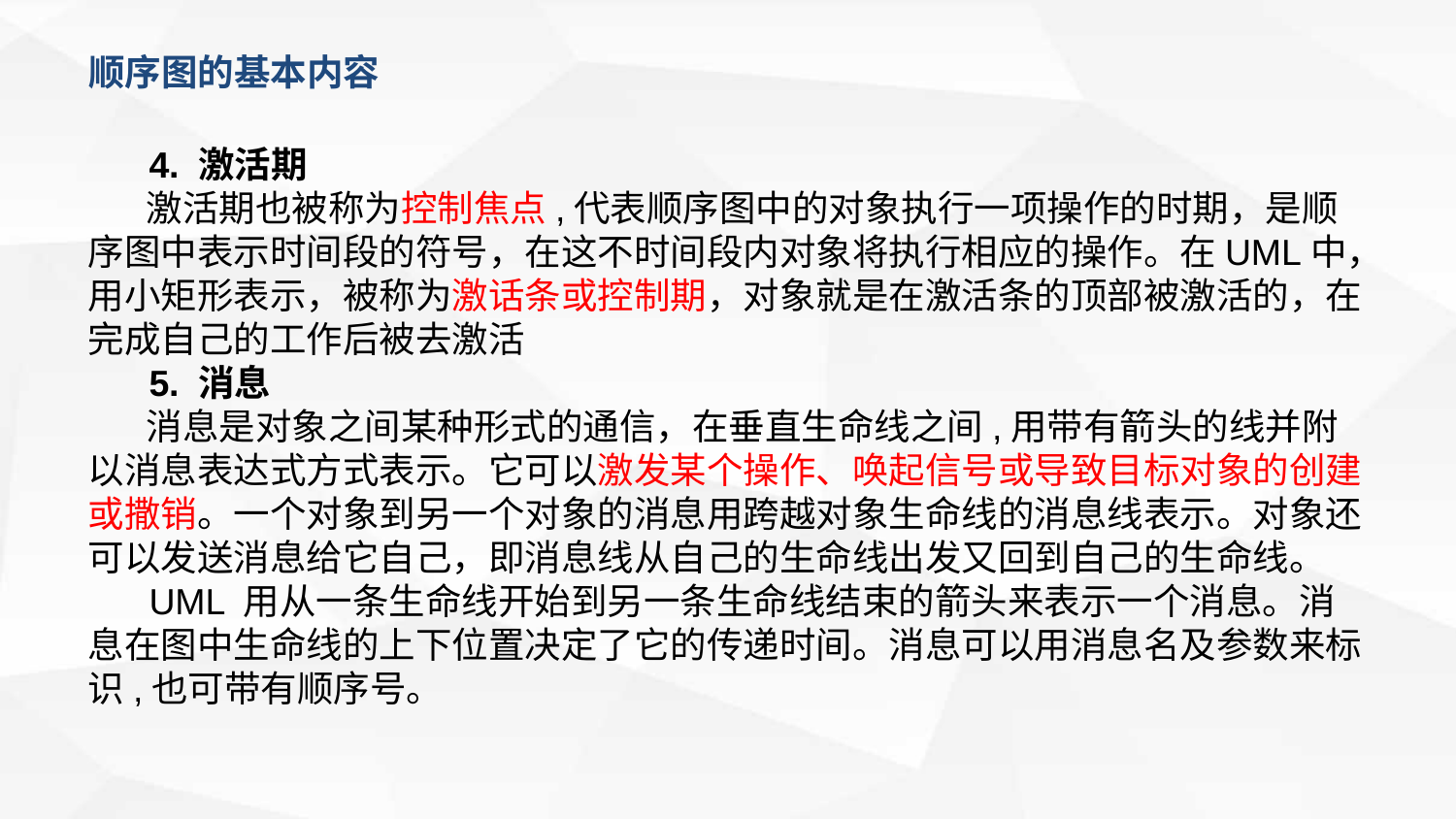

顺序图的基本内容
      4. 激活期
      激活期也被称为控制焦点,代表顺序图中的对象执行一项操作的时期，是顺序图中表示时间段的符号，在这不时间段内对象将执行相应的操作。在UML中，用小矩形表示，被称为激话条或控制期，对象就是在激活条的顶部被激活的，在完成自己的工作后被去激活
      5. 消息
      消息是对象之间某种形式的通信，在垂直生命线之间,用带有箭头的线并附以消息表达式方式表示。它可以激发某个操作、唤起信号或导致目标对象的创建或撒销。一个对象到另一个对象的消息用跨越对象生命线的消息线表示。对象还可以发送消息给它自己，即消息线从自己的生命线出发又回到自己的生命线。
      UML 用从一条生命线开始到另一条生命线结束的箭头来表示一个消息。消息在图中生命线的上下位置决定了它的传递时间。消息可以用消息名及参数来标识,也可带有顺序号。